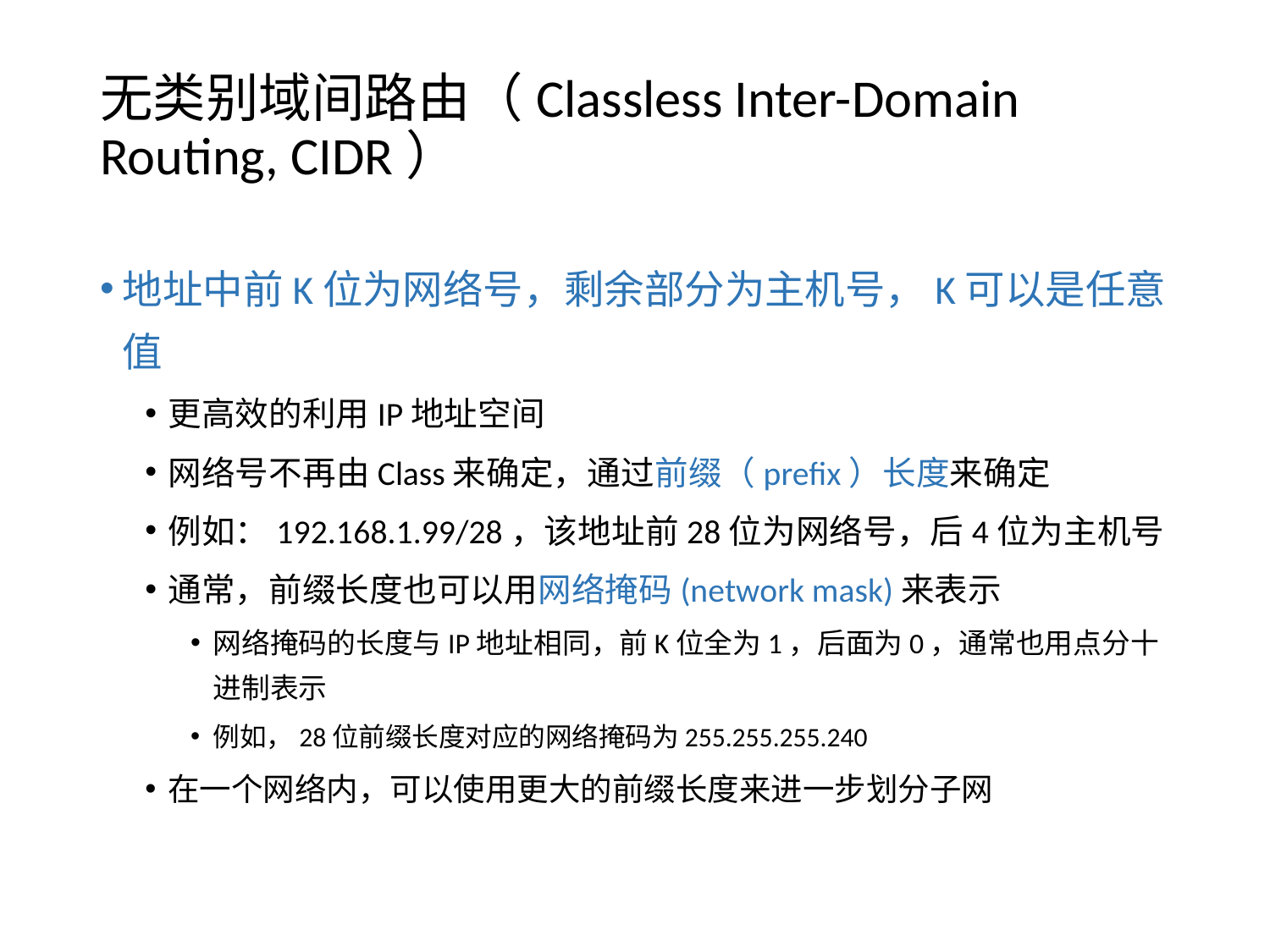

# 无类别域间路由（Classless Inter-Domain Routing, CIDR）
地址中前K位为网络号，剩余部分为主机号，K可以是任意值
更高效的利用IP地址空间
网络号不再由Class来确定，通过前缀（prefix）长度来确定
例如：192.168.1.99/28，该地址前28位为网络号，后4位为主机号
通常，前缀长度也可以用网络掩码(network mask)来表示
网络掩码的长度与IP地址相同，前K位全为1，后面为0，通常也用点分十进制表示
例如，28位前缀长度对应的网络掩码为255.255.255.240
在一个网络内，可以使用更大的前缀长度来进一步划分子网
17